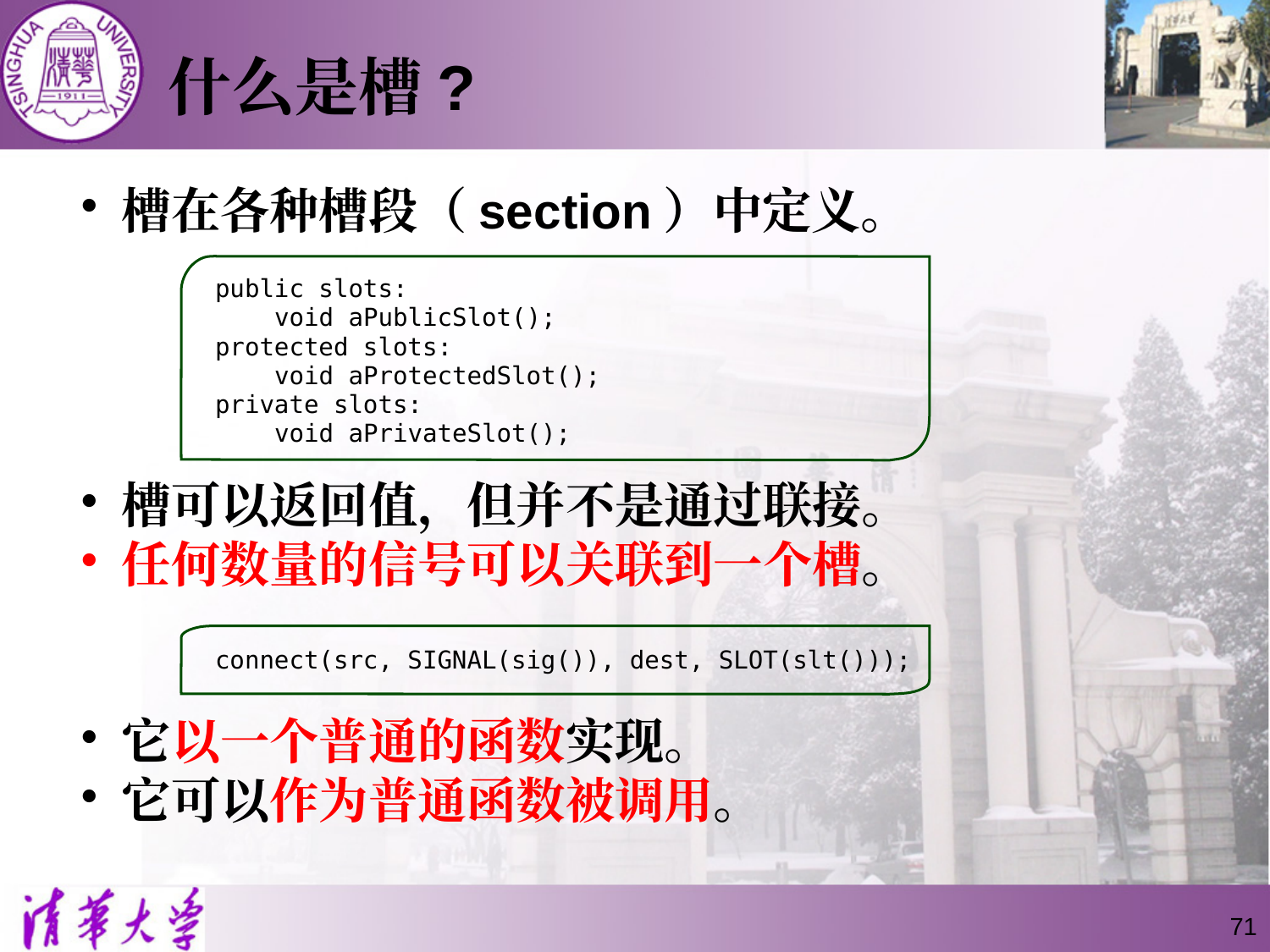

# 什么是槽?
槽在各种槽段（section）中定义。

槽可以返回值，但并不是通过联接。
任何数量的信号可以关联到一个槽。

它以一个普通的函数实现。
它可以作为普通函数被调用。

public slots:
    void aPublicSlot();
protected slots:
    void aProtectedSlot();
private slots:
    void aPrivateSlot();

connect(src, SIGNAL(sig()), dest, SLOT(slt()));
71